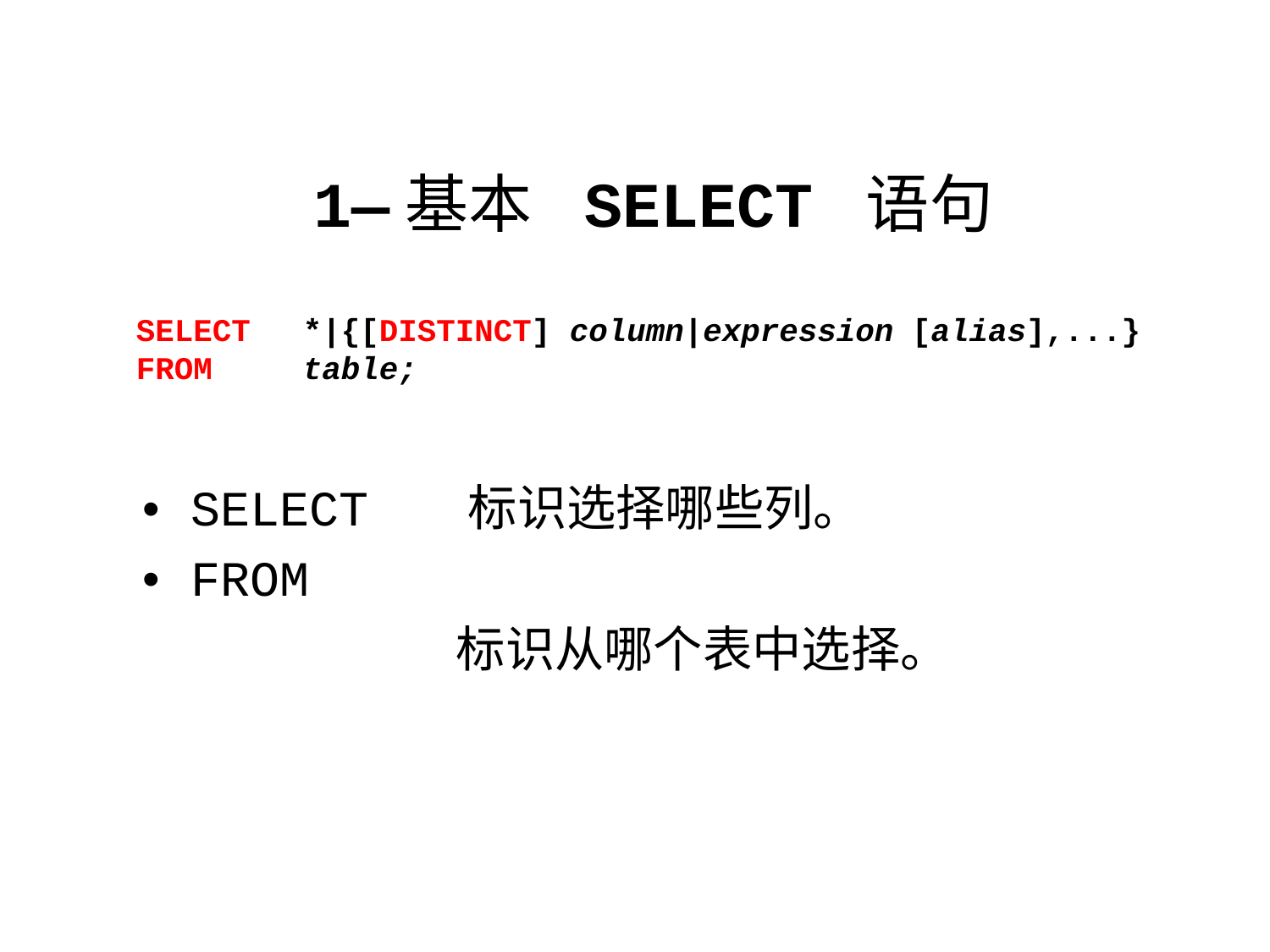

1—基本 SELECT 语句
SELECT *|{[DISTINCT] column|expression [alias],...}
FROM
table;
• SELECT 标识选择哪些列。
• FROM
标识从哪个表中选择。